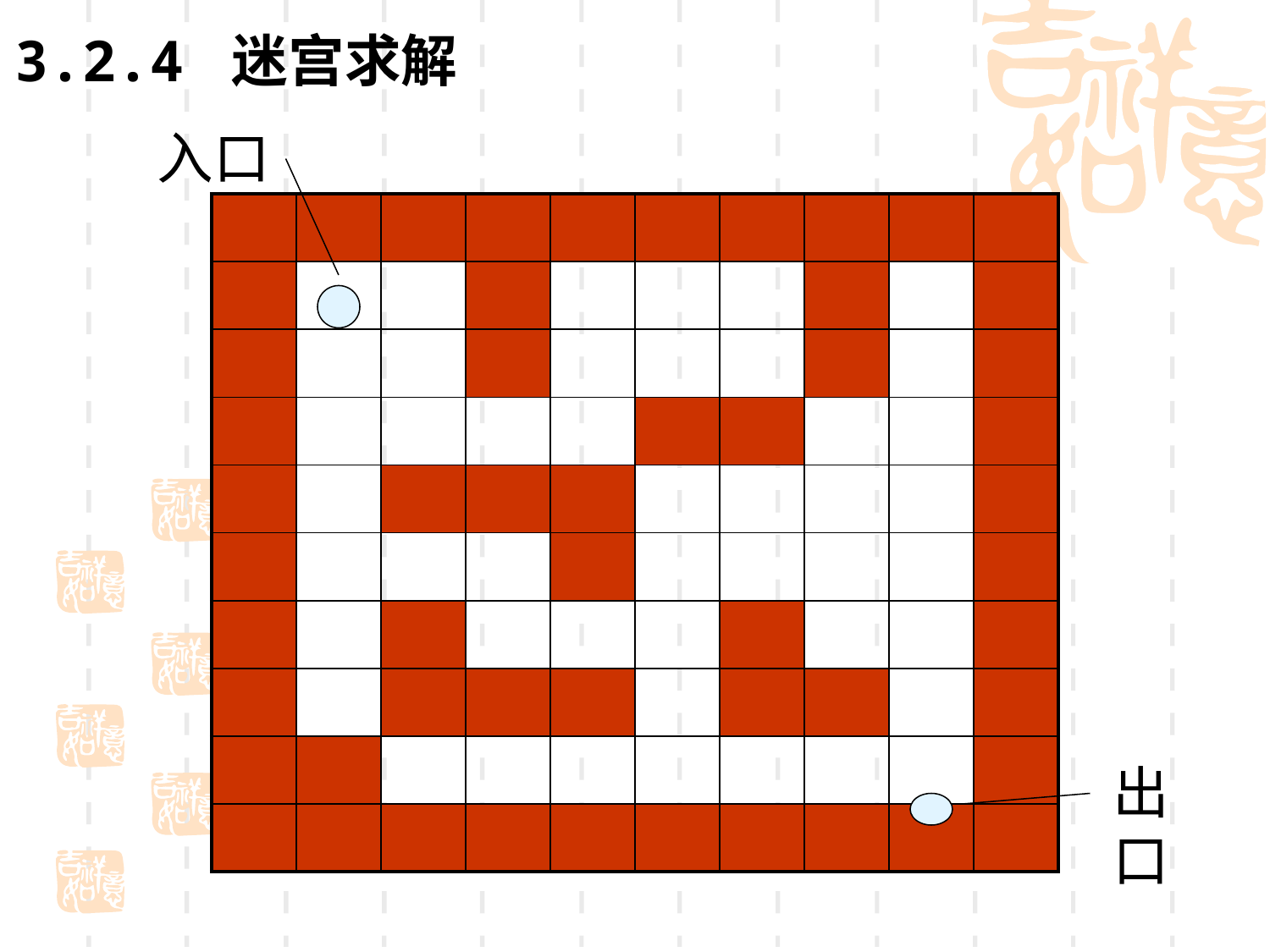

3.2.4 迷宫求解
入口

|  |  |  |  |  |  |  |  |  |  |
| --- | --- | --- | --- | --- | --- | --- | --- | --- | --- |
|  |  |  |  |  |  |  |  |  |  |
|  |  |  |  |  |  |  |  |  |  |
|  |  |  |  |  |  |  |  |  |  |
|  |  |  |  |  |  |  |  |  |  |
|  |  |  |  |  |  |  |  |  |  |
|  |  |  |  |  |  |  |  |  |  |
|  |  |  |  |  |  |  |  |  |  |
|  |  |  |  |  |  |  |  |  |  |
|  |  |  |  |  |  |  |  |  |  |

出口